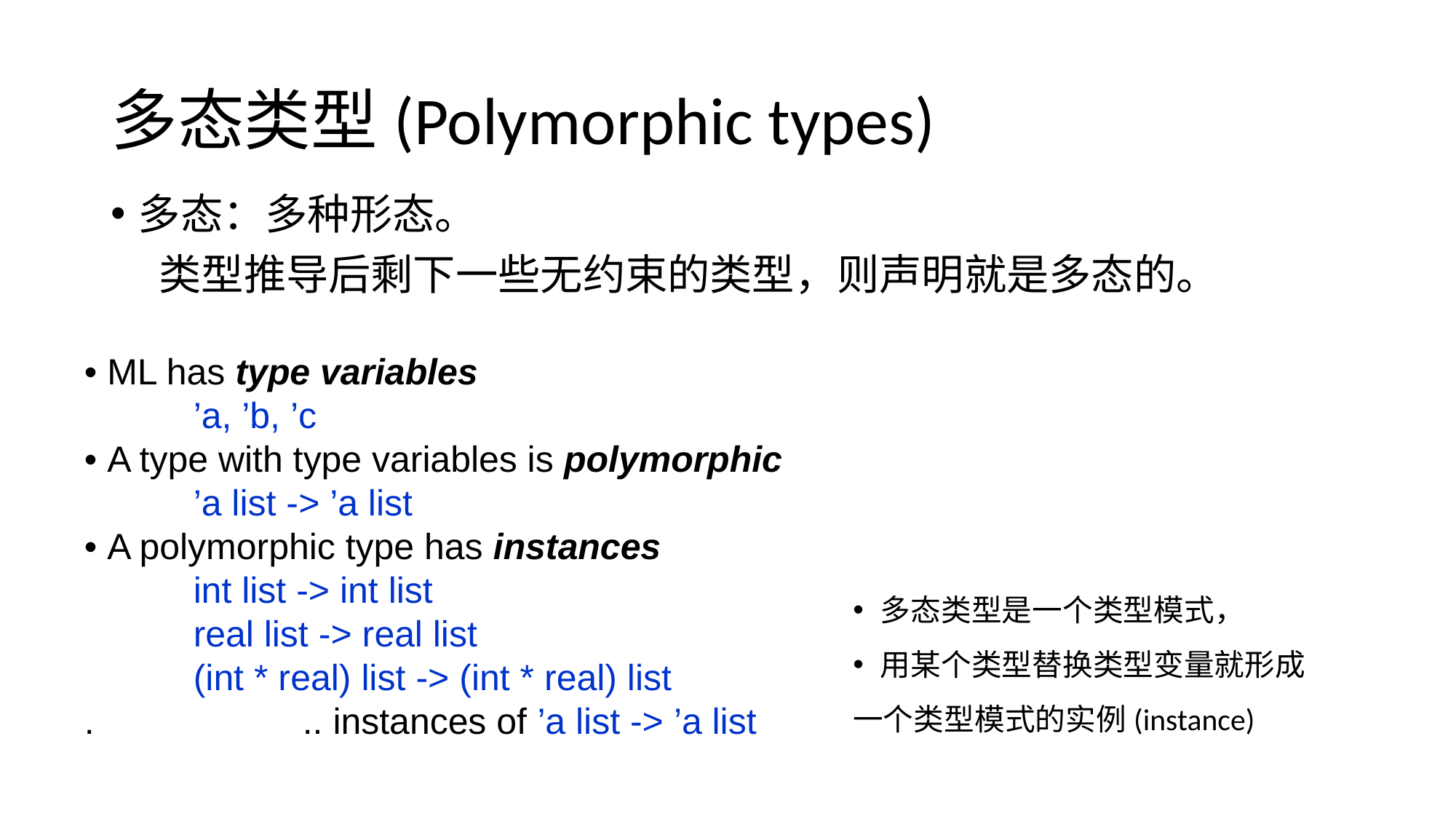

# 多态类型(Polymorphic types)
多态：多种形态。
    类型推导后剩下一些无约束的类型，则声明就是多态的。
• ML has type variables
	’a, ’b, ’c
• A type with type variables is polymorphic
	’a list -> ’a list
• A polymorphic type has instances
	int list -> int list
	real list -> real list
	(int * real) list -> (int * real) list
.		.. instances of ’a list -> ’a list
多态类型是一个类型模式，
用某个类型替换类型变量就形成
一个类型模式的实例(instance)